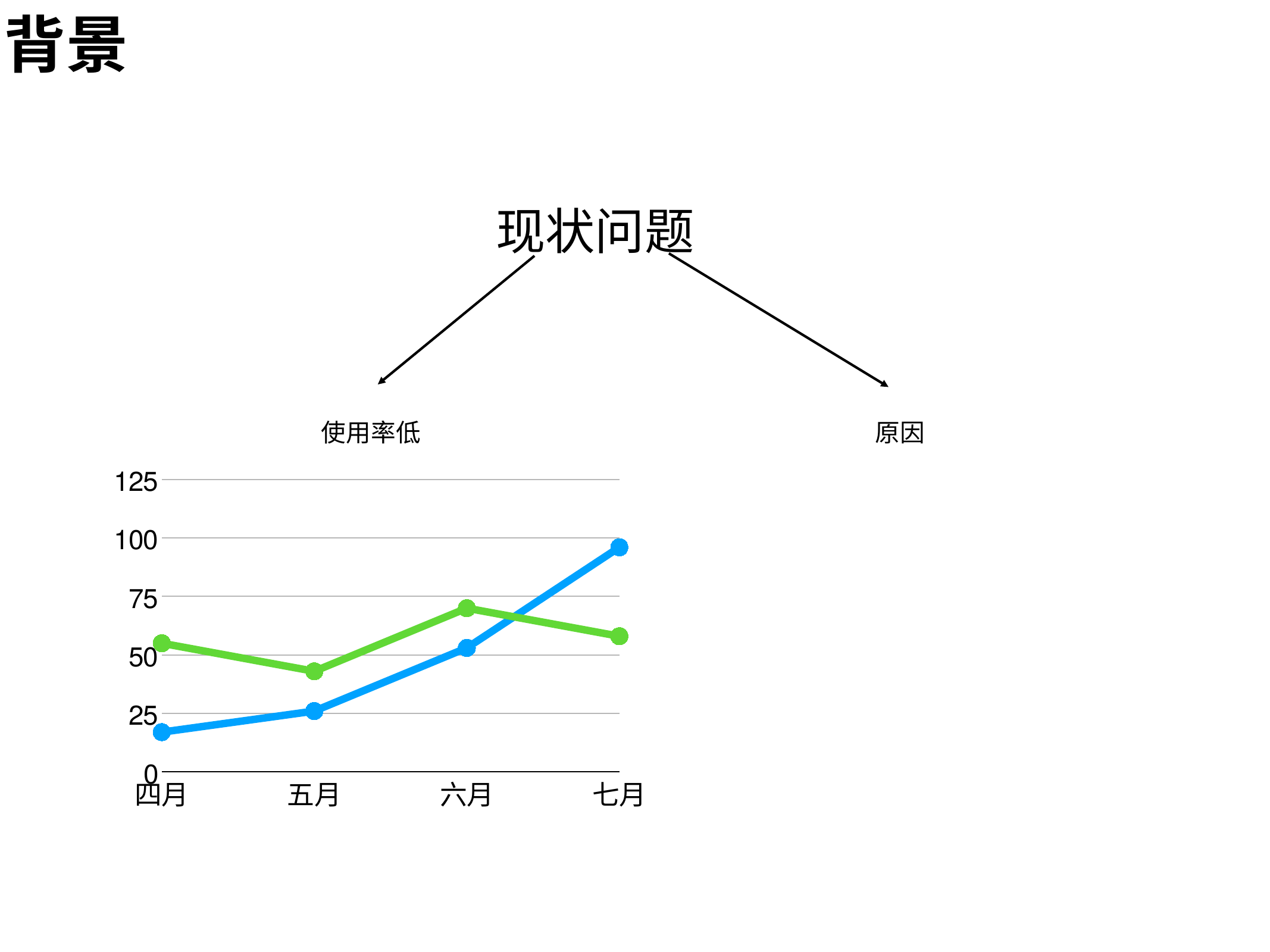

背景
现状问题

使用率低
原因

### Chart

| Category | 区域 1 | 区域 2 |
|---|---|---|
| 四月 | 17.0 | 55.0 |
| 五月 | 26.0 | 43.0 |
| 六月 | 53.0 | 70.0 |
| 七月 | 96.0 | 58.0 |